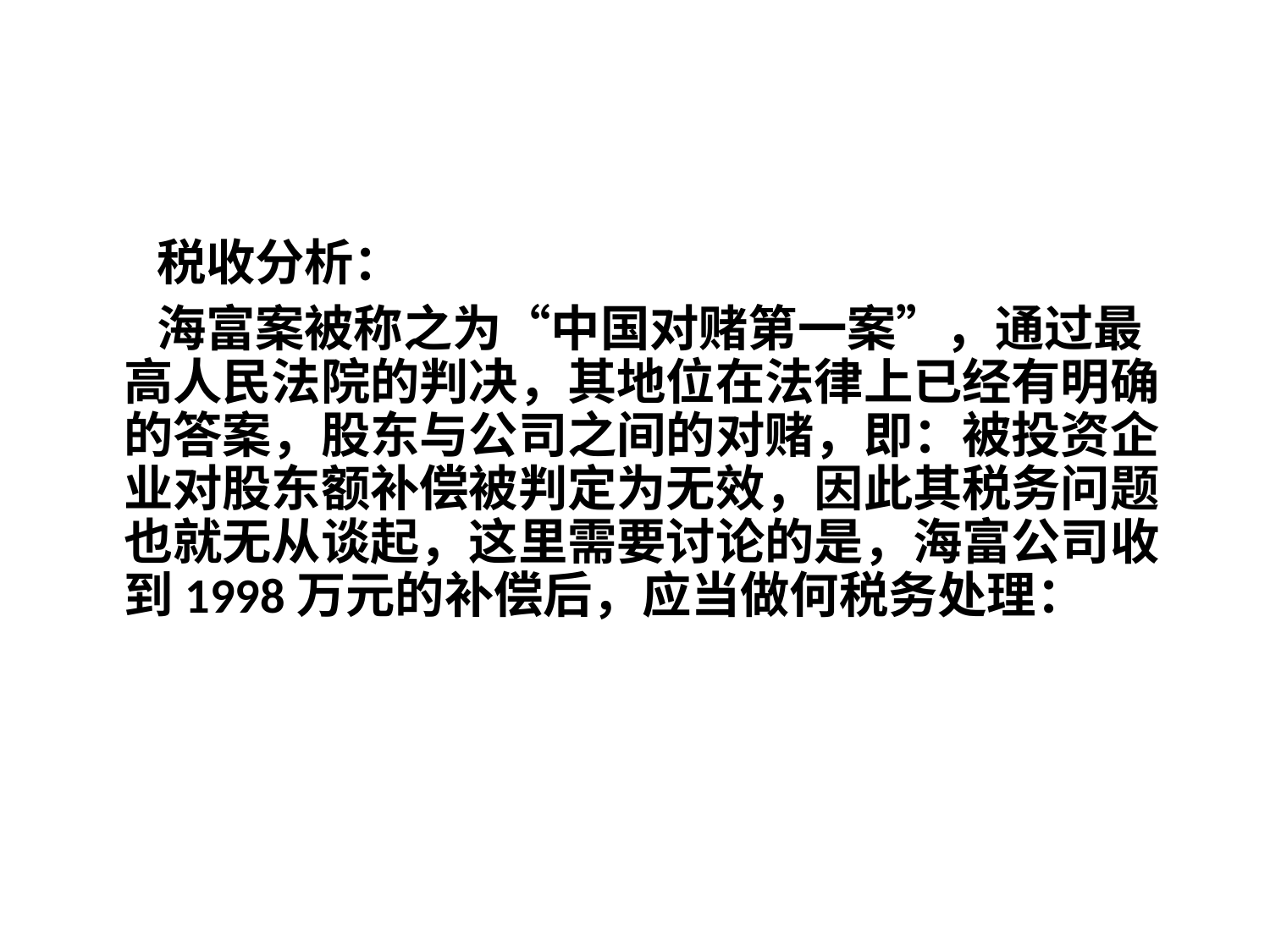

#
    税收分析：
    海富案被称之为“中国对赌第一案”，通过最高人民法院的判决，其地位在法律上已经有明确的答案，股东与公司之间的对赌，即：被投资企业对股东额补偿被判定为无效，因此其税务问题也就无从谈起，这里需要讨论的是，海富公司收到1998万元的补偿后，应当做何税务处理：